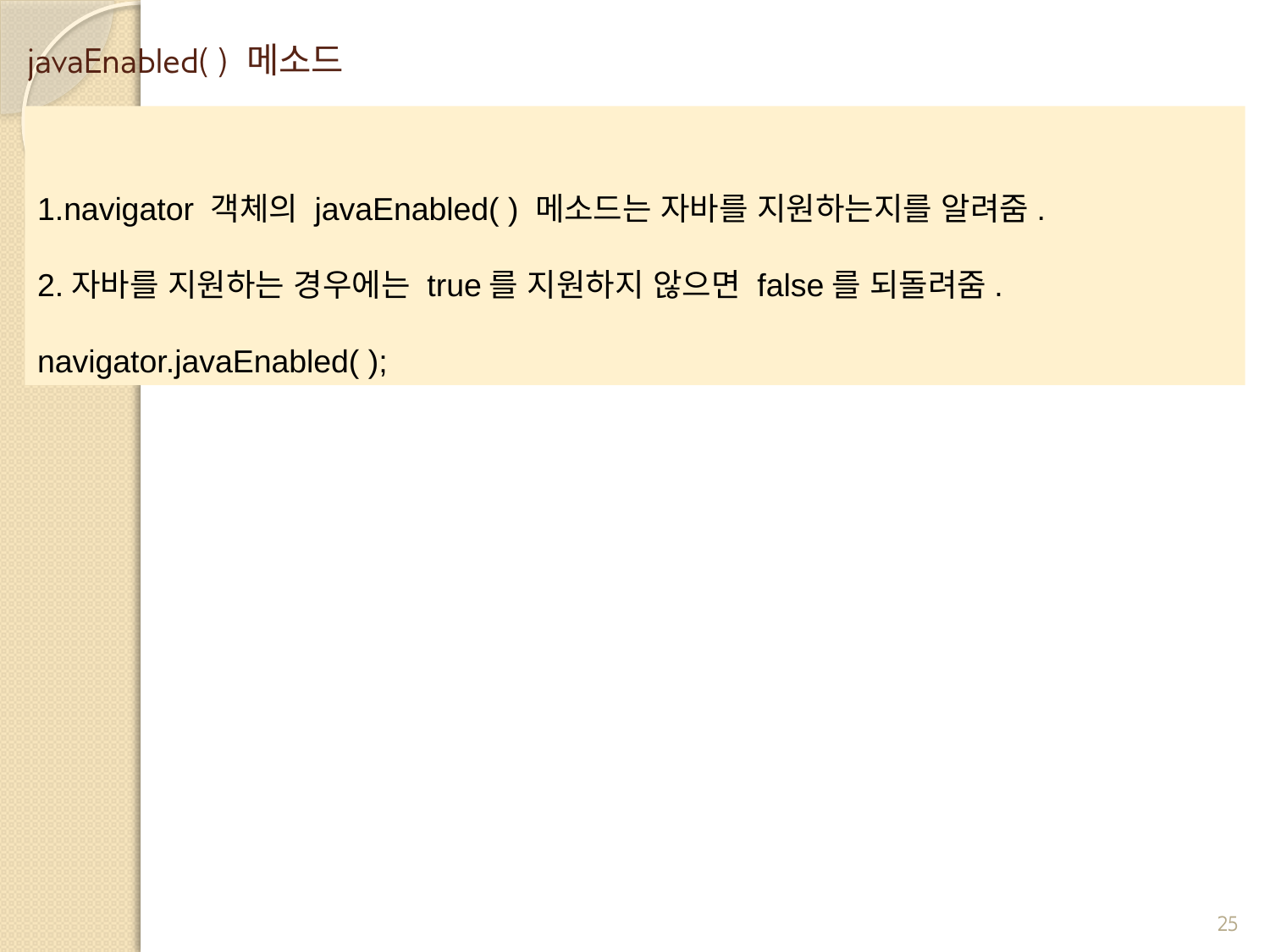

# javaEnabled( ) 메소드

1.navigator 객체의 javaEnabled( ) 메소드는 자바를 지원하는지를 알려줌.

2.자바를 지원하는 경우에는 true를 지원하지 않으면 false를 되돌려줌.

navigator.javaEnabled( );
25